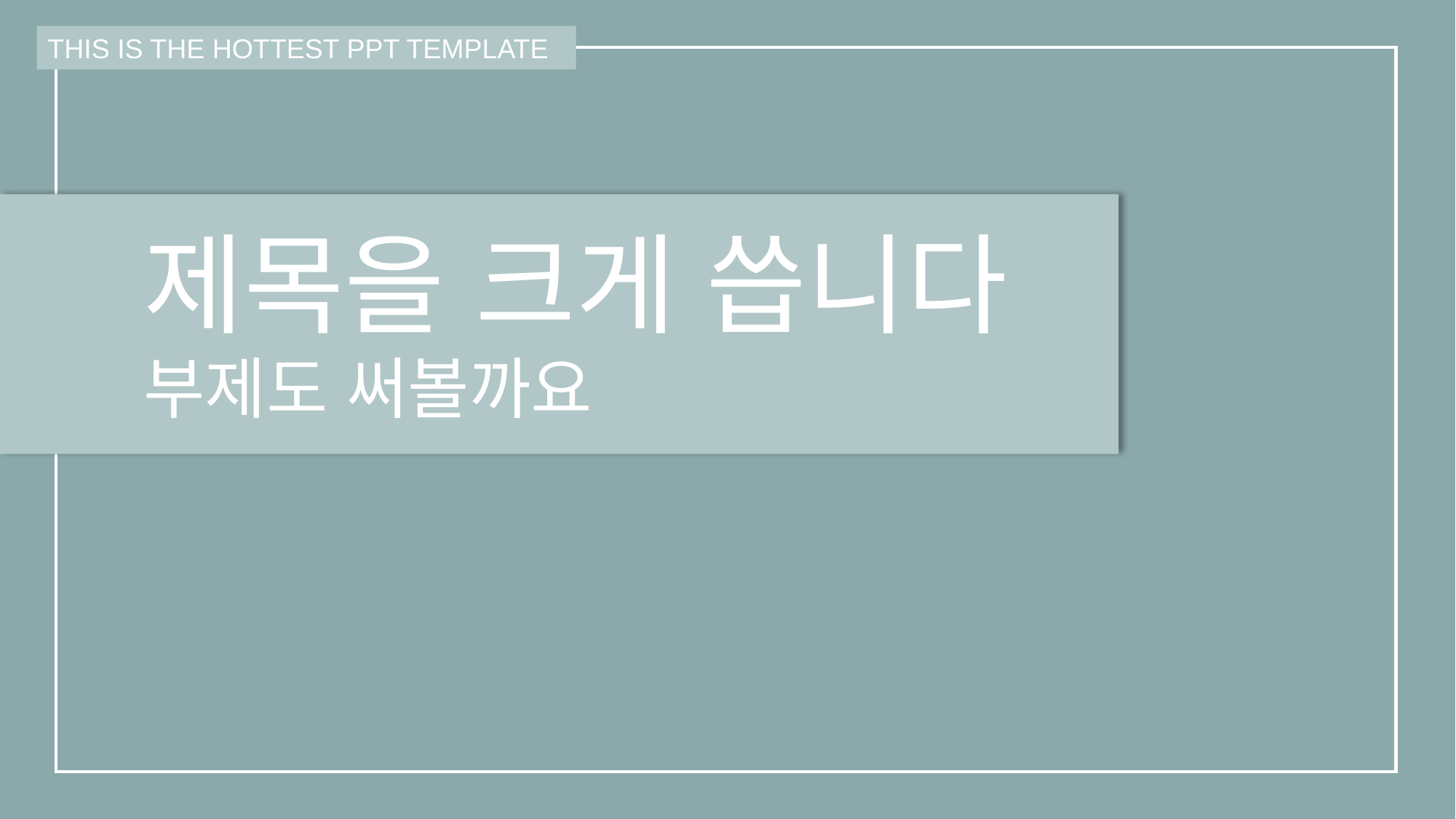

THIS IS THE HOTTEST PPT TEMPLATE

제목을 크게 씁니다
부제도 써볼까요